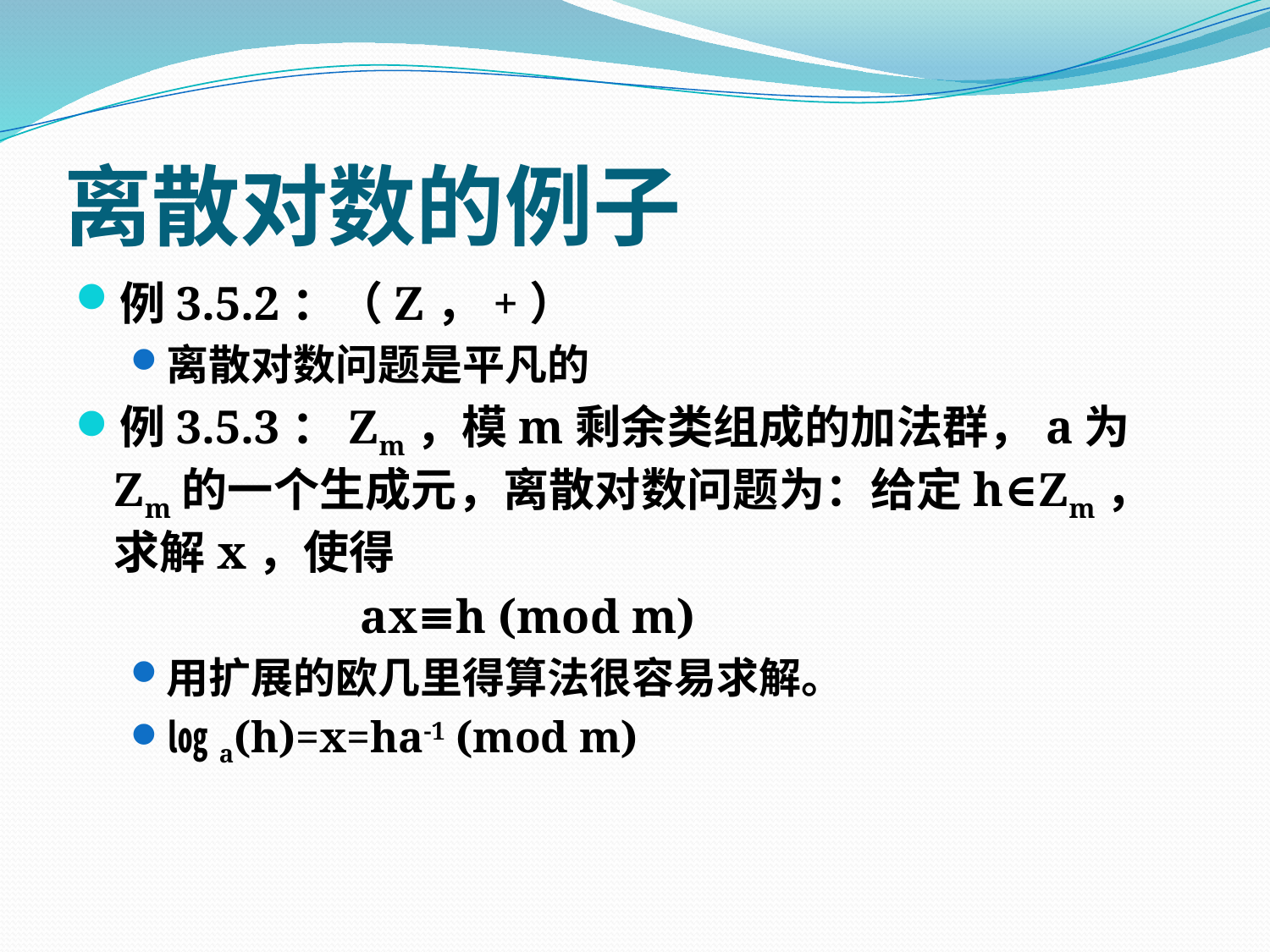

# 离散对数的例子
例3.5.2：（Z，+）
离散对数问题是平凡的
例3.5.3：Zm，模m剩余类组成的加法群，a为Zm的一个生成元，离散对数问题为：给定h∈Zm，求解x，使得
                        ax≡h (mod m)
用扩展的欧几里得算法很容易求解。
㏒a(h)=x=ha-1 (mod m)